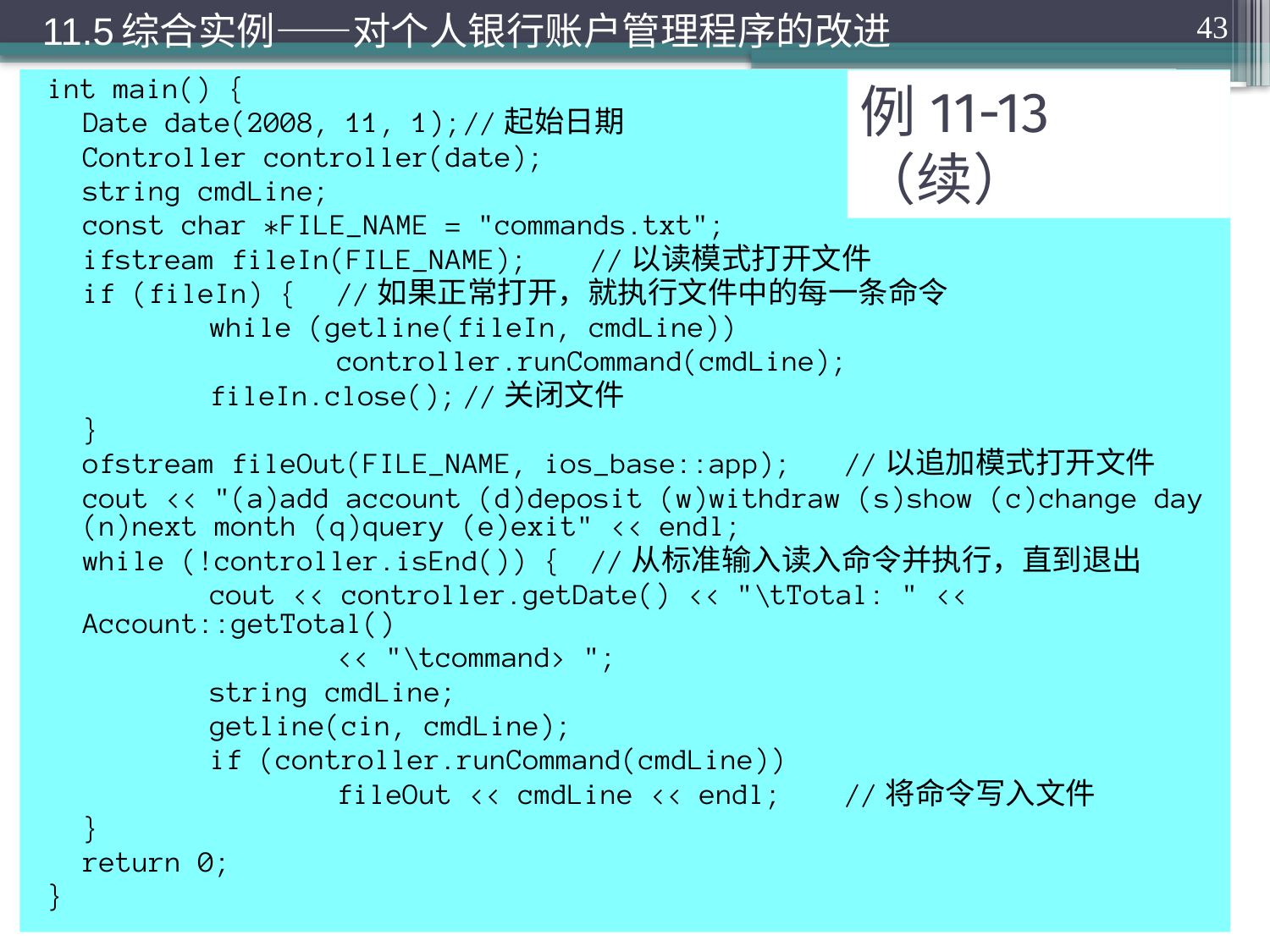

11.5综合实例——对个人银行账户管理程序的改进
43
int main() {
	Date date(2008, 11, 1);	//起始日期
	Controller controller(date);
	string cmdLine;
	const char *FILE_NAME = "commands.txt";
	ifstream fileIn(FILE_NAME);	//以读模式打开文件
	if (fileIn) {	//如果正常打开，就执行文件中的每一条命令
		while (getline(fileIn, cmdLine))
			controller.runCommand(cmdLine);
		fileIn.close();	//关闭文件
	}
	ofstream fileOut(FILE_NAME, ios_base::app);	//以追加模式打开文件
	cout << "(a)add account (d)deposit (w)withdraw (s)show (c)change day (n)next month (q)query (e)exit" << endl;
	while (!controller.isEnd()) {	//从标准输入读入命令并执行，直到退出
		cout << controller.getDate() << "\tTotal: " << Account::getTotal()
			<< "\tcommand> ";
		string cmdLine;
		getline(cin, cmdLine);
		if (controller.runCommand(cmdLine))
			fileOut << cmdLine << endl;	//将命令写入文件
	}
	return 0;
}

# 例11-13（续）